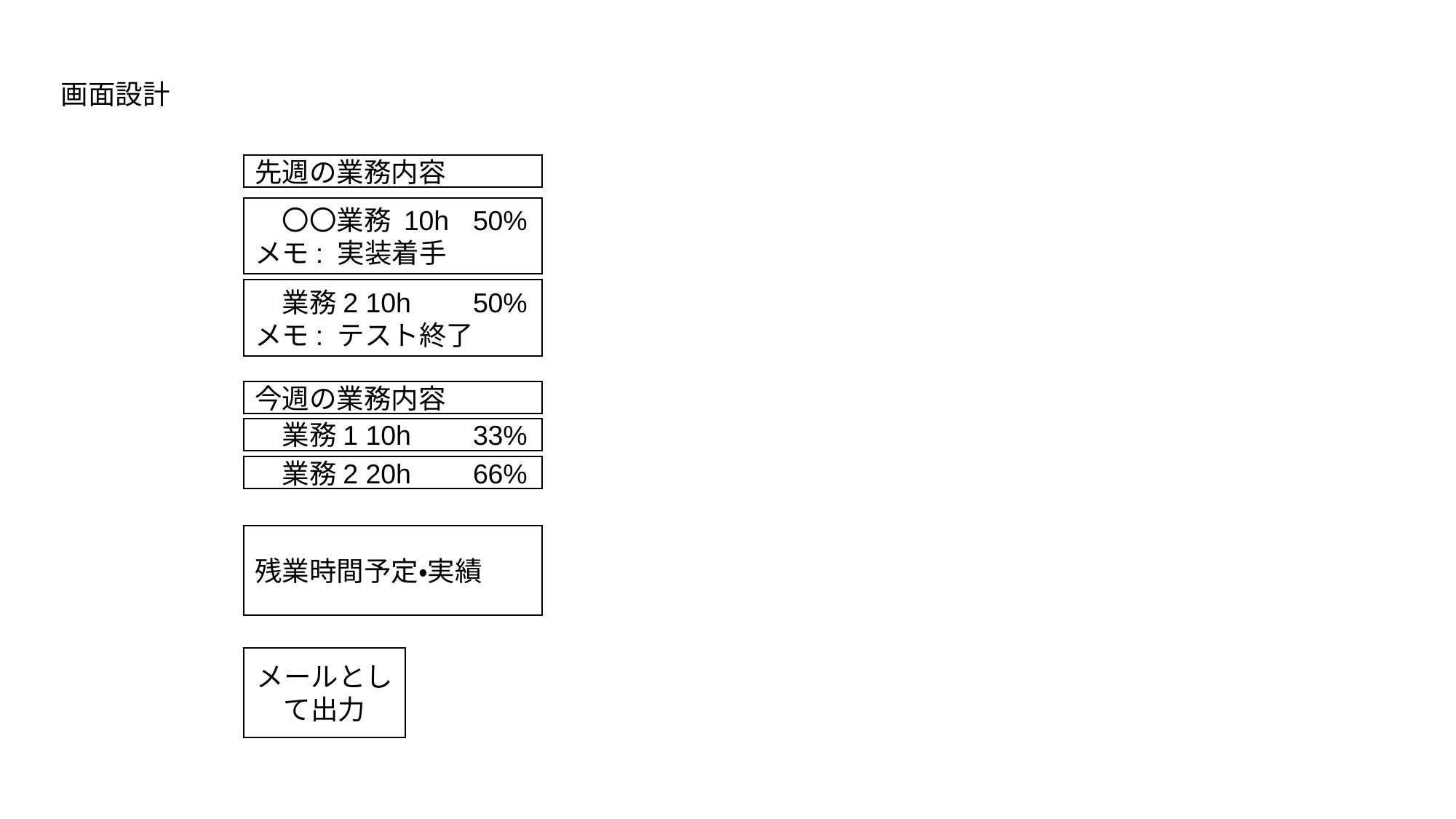

画面設計
先週の業務内容
　〇〇業務 10h	50%
メモ: 実装着手
　業務2 10h	50%
メモ: テスト終了
今週の業務内容
　業務1 10h	33%
　業務2 20h	66%
残業時間予定・実績
メールとして出力